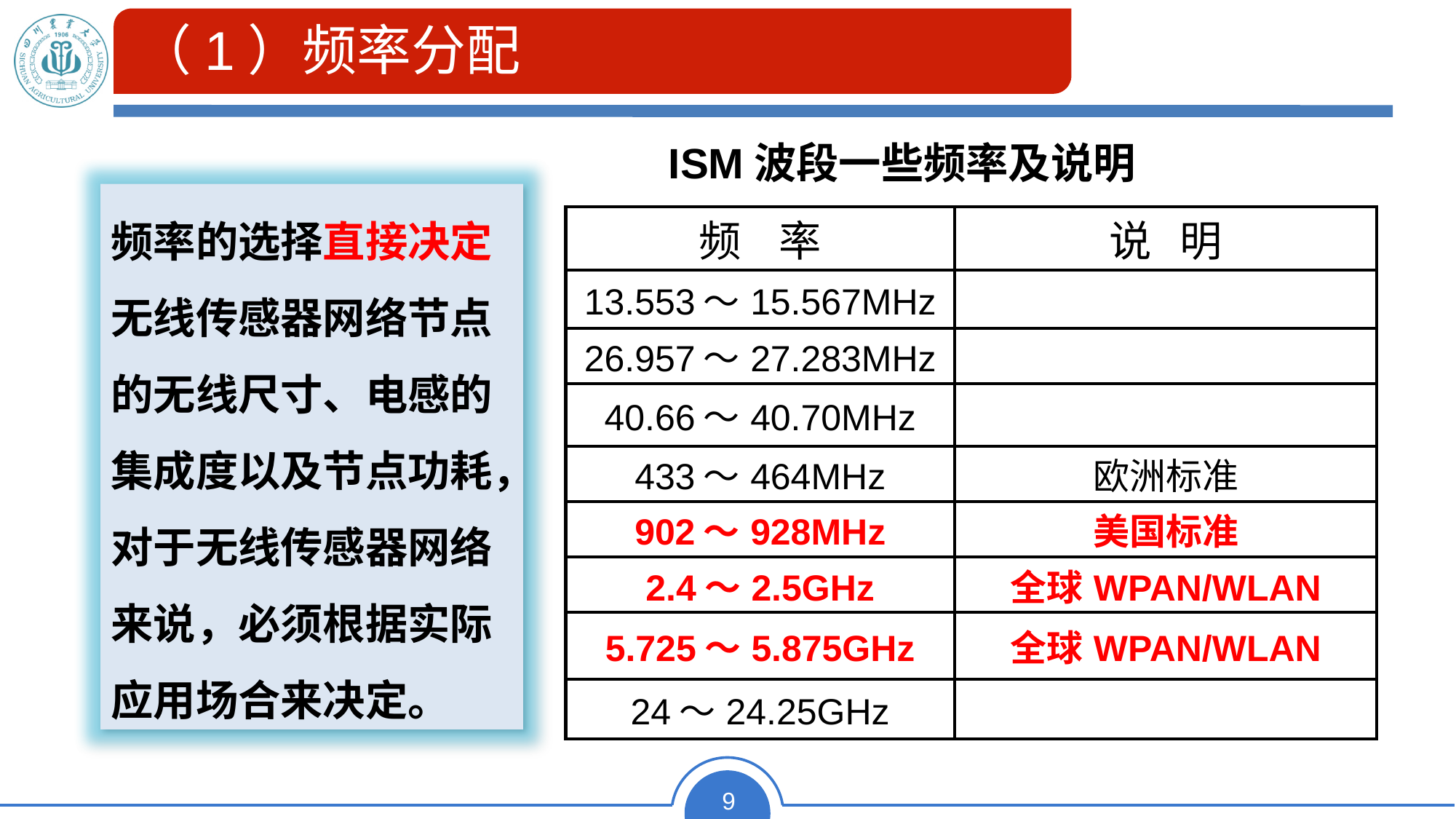

# （1）频率分配
ISM波段一些频率及说明
频率的选择直接决定无线传感器网络节点的无线尺寸、电感的集成度以及节点功耗，对于无线传感器网络来说，必须根据实际应用场合来决定。
| 频 率 | 说 明 |
| --- | --- |
| 13.553～15.567MHz |  |
| 26.957～27.283MHz |  |
| 40.66～40.70MHz |  |
| 433～464MHz | 欧洲标准 |
| 902～928MHz | 美国标准 |
| 2.4～2.5GHz | 全球WPAN/WLAN |
| 5.725～5.875GHz | 全球WPAN/WLAN |
| 24～24.25GHz |  |